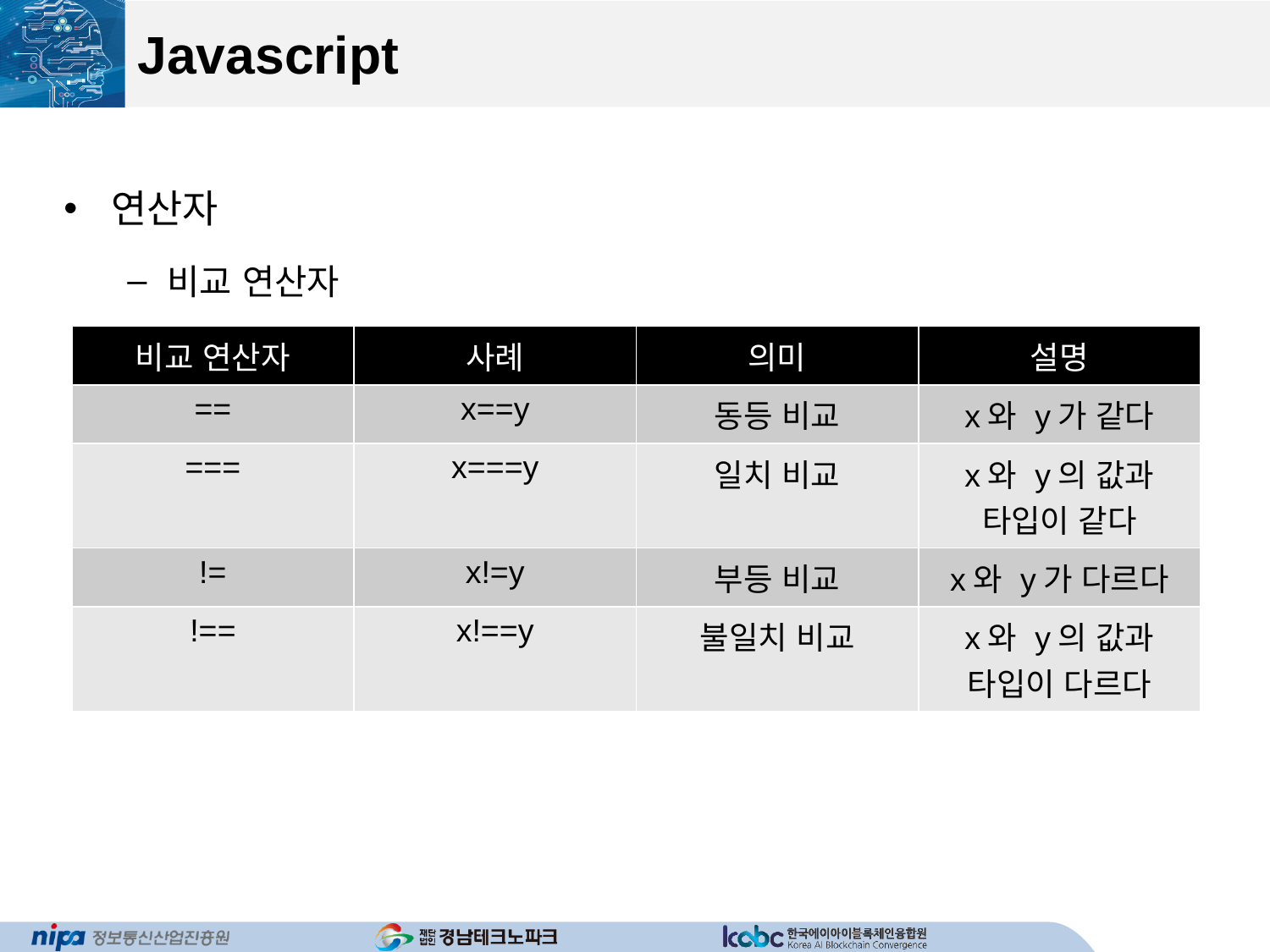

# Javascript
연산자
비교 연산자

| 비교 연산자 | 사례 | 의미 | 설명 |
| --- | --- | --- | --- |
| == | x==y | 동등 비교 | x와 y가 같다 |
| === | x===y | 일치 비교 | x와 y의 값과 타입이 같다 |
| != | x!=y | 부등 비교 | x와 y가 다르다 |
| !== | x!==y | 불일치 비교 | x와 y의 값과 타입이 다르다 |